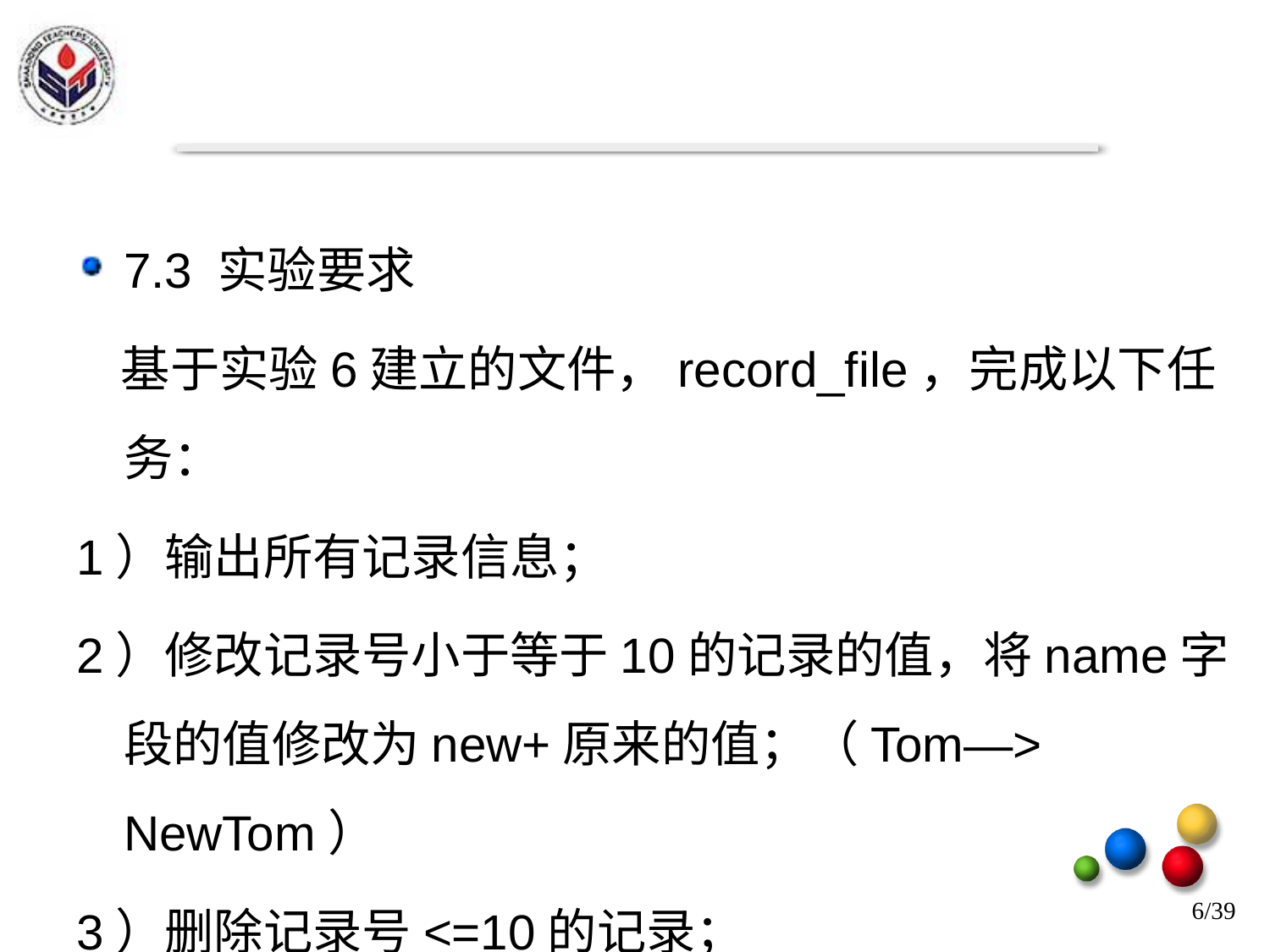

#
7.3 实验要求
   基于实验6建立的文件，record_file，完成以下任务：
1）输出所有记录信息；
2）修改记录号小于等于10的记录的值，将name字段的值修改为new+原来的值；（Tom—> NewTom）
3）删除记录号<=10的记录；
4）输出现存的记录信息；

6/39